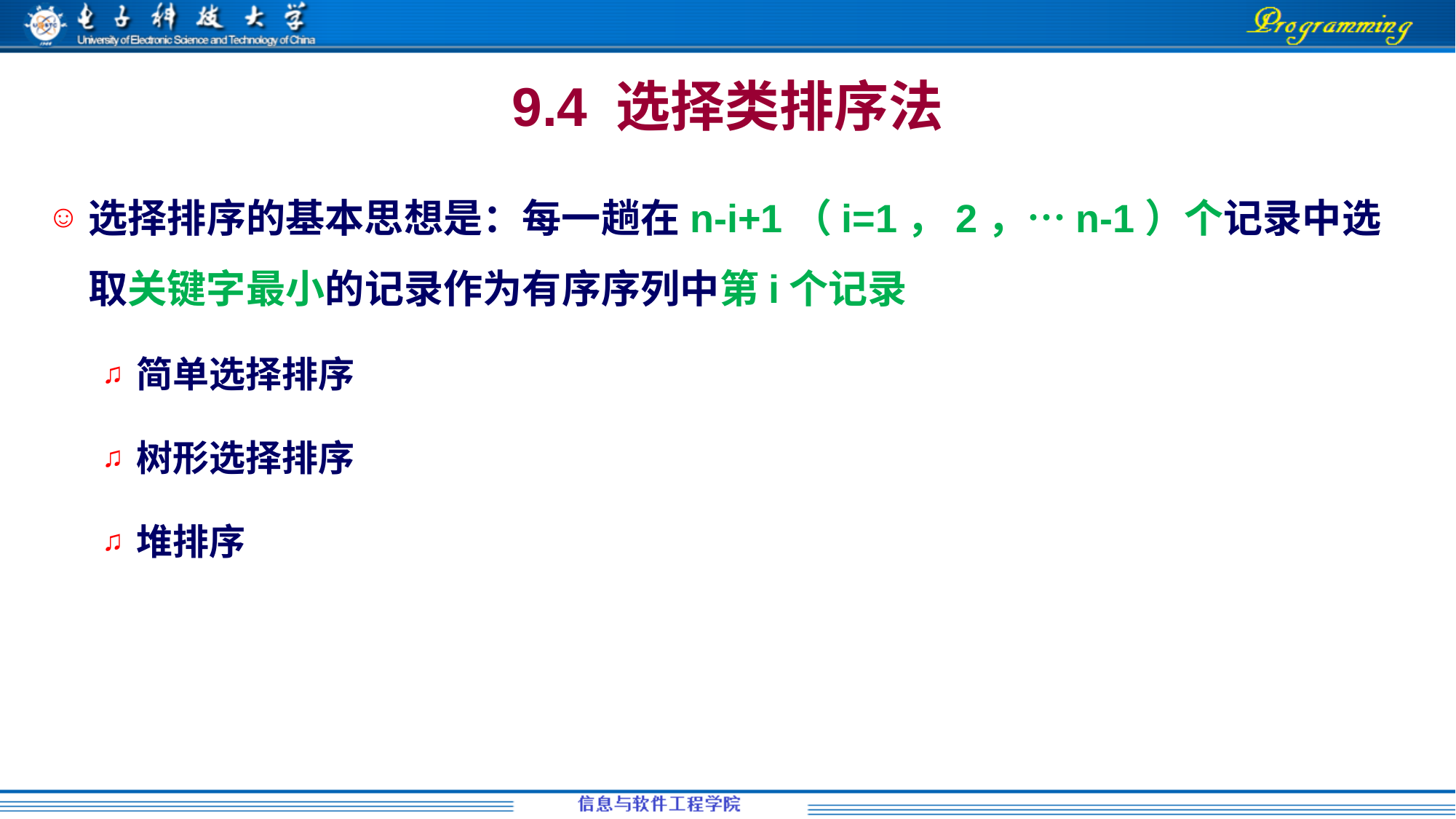

# 9.4 选择类排序法
选择排序的基本思想是：每一趟在n-i+1（i=1，2，…n-1）个记录中选取关键字最小的记录作为有序序列中第i个记录
简单选择排序
树形选择排序
堆排序